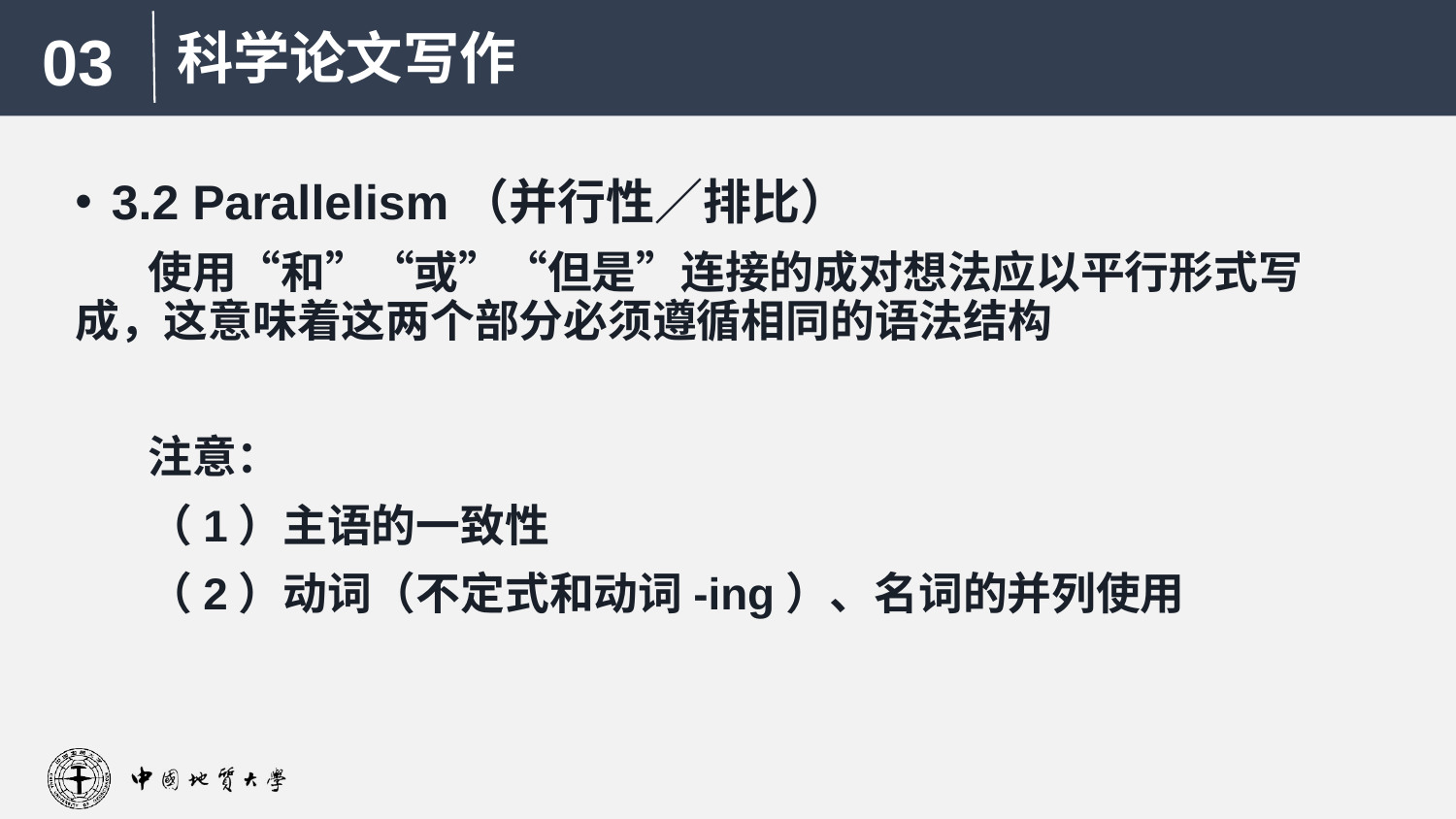

科学论文写作
03
3.2 Parallelism（并行性／排比）
使用“和”“或”“但是”连接的成对想法应以平行形式写成，这意味着这两个部分必须遵循相同的语法结构

注意：
（1）主语的一致性
（2）动词（不定式和动词-ing）、名词的并列使用
18